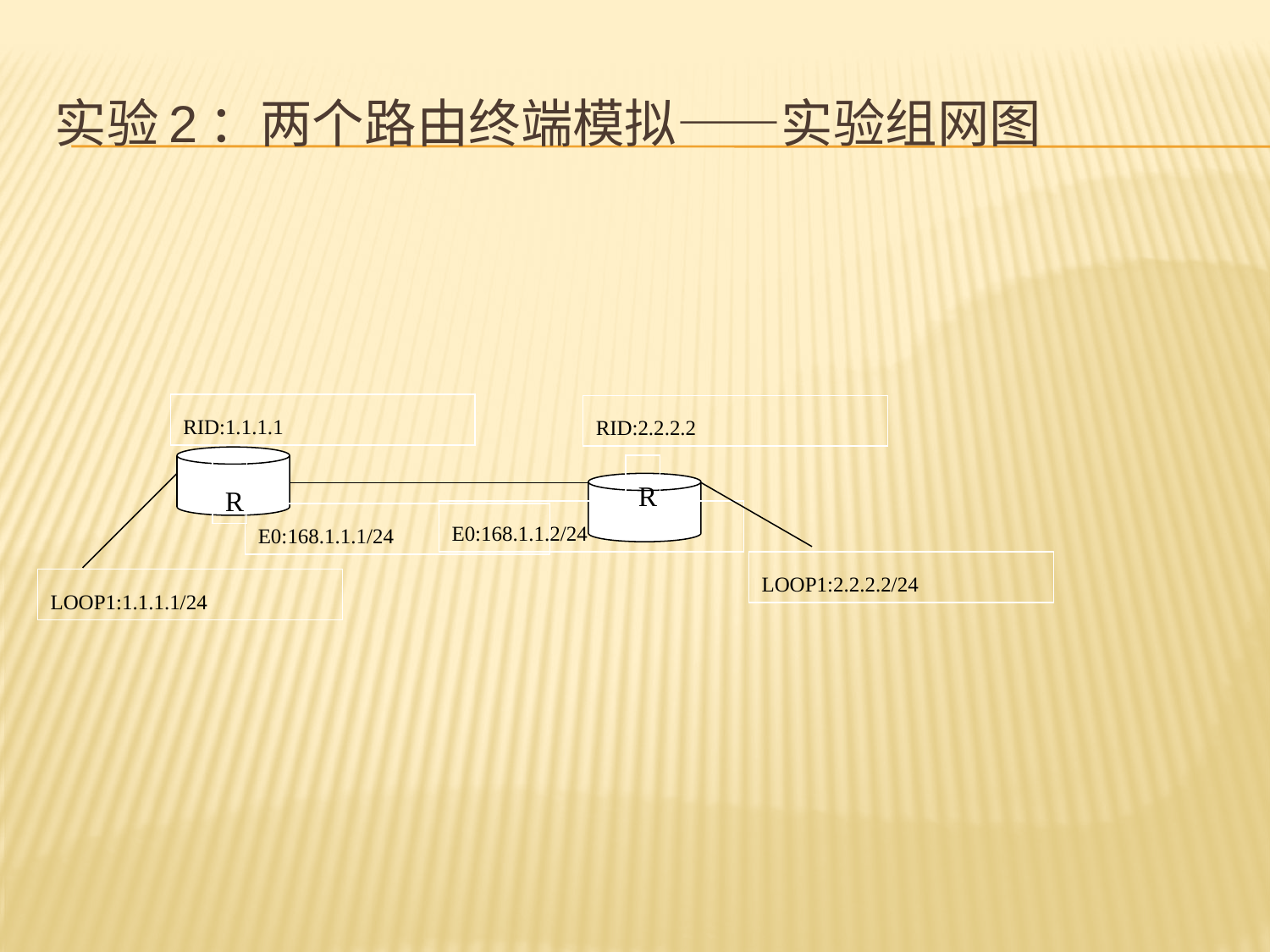

# 实验2：两个路由终端模拟——实验组网图

RID:1.1.1.1
RID:2.2.2.2

R
R

E0:168.1.1.2/24
E0:168.1.1.1/24
LOOP1:2.2.2.2/24
LOOP1:1.1.1.1/24